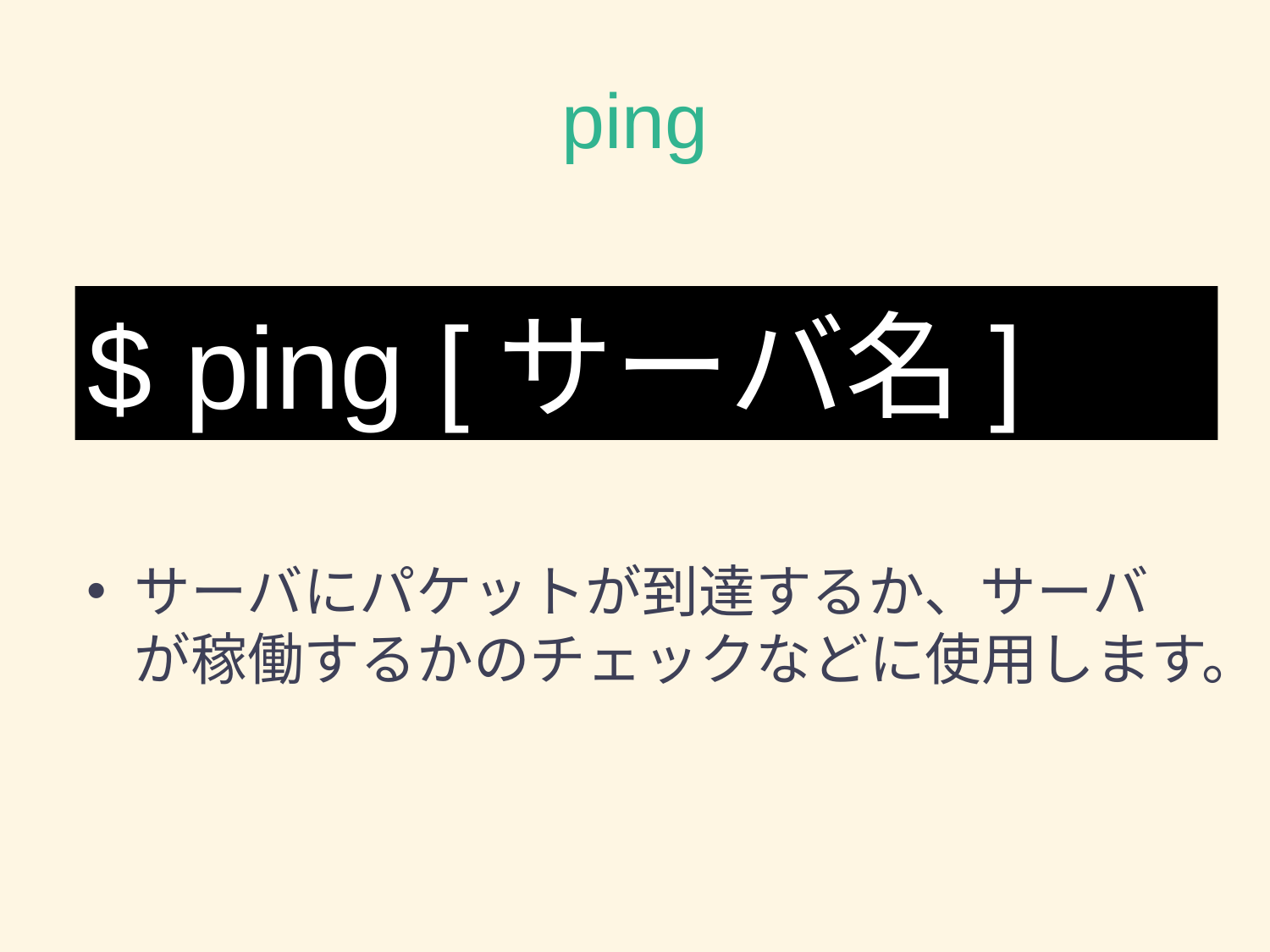

# ping
$ ping [サーバ名]
サーバにパケットが到達するか、サーバが稼働するかのチェックなどに使用します。